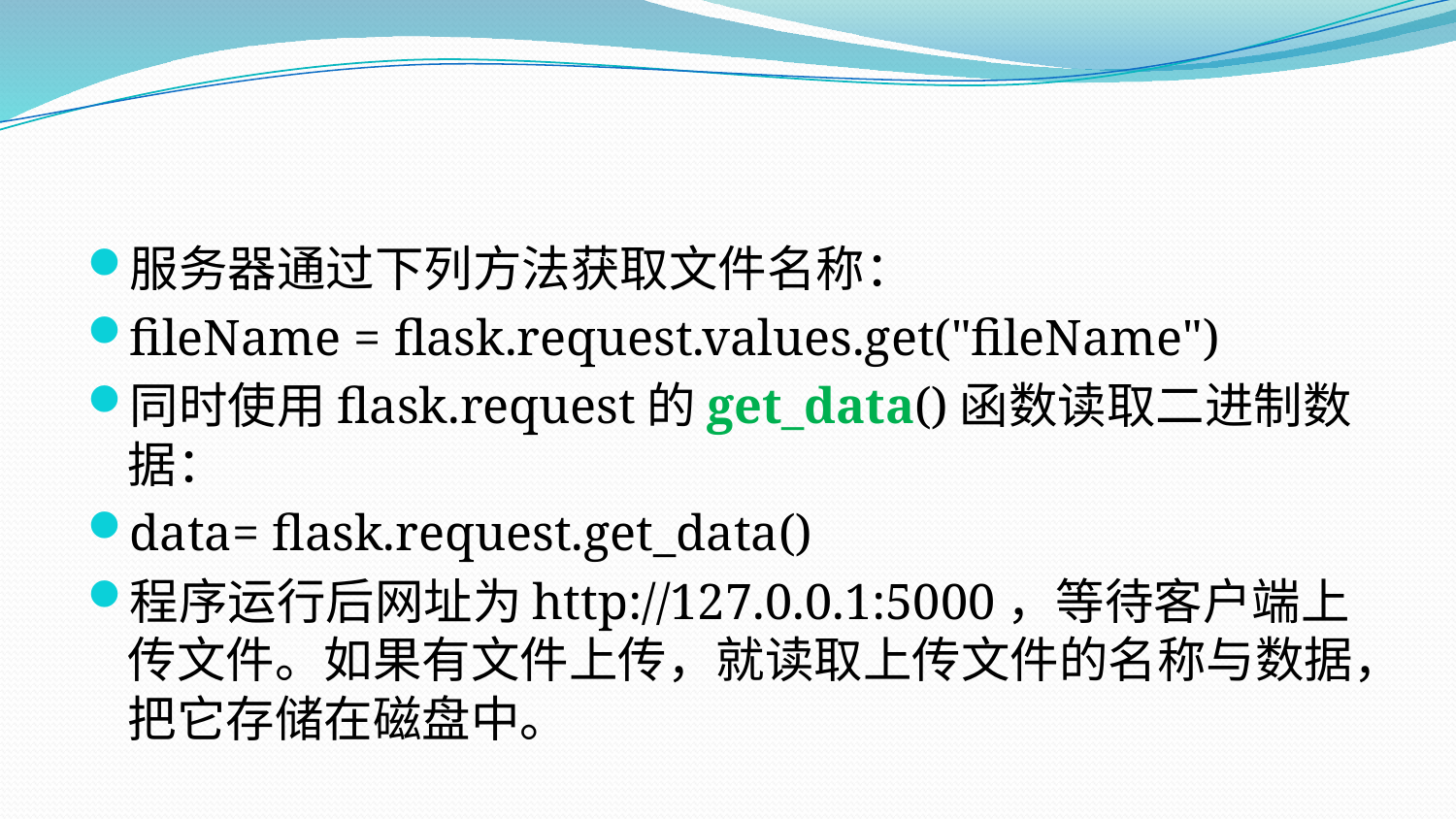

#
服务器通过下列方法获取文件名称：
fileName = flask.request.values.get("fileName")
同时使用flask.request的get_data()函数读取二进制数据：
data= flask.request.get_data()
程序运行后网址为http://127.0.0.1:5000，等待客户端上传文件。如果有文件上传，就读取上传文件的名称与数据，把它存储在磁盘中。